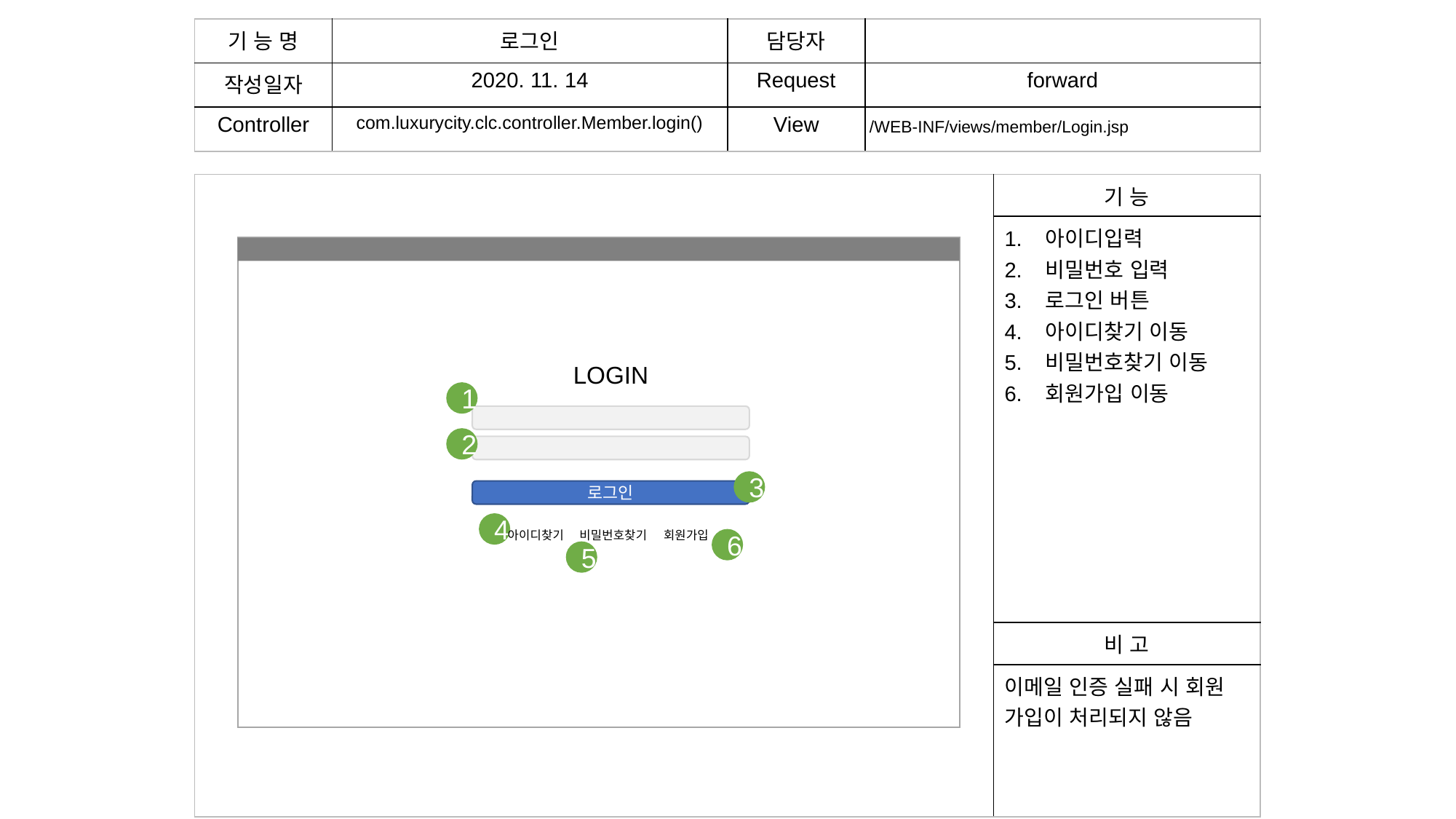

| 기 능 명 | 로그인 | 담당자 |  |
| --- | --- | --- | --- |
| 작성일자 | 2020. 11. 14 | Request | forward |
| Controller | com.luxurycity.clc.controller.Member.login() | View |  |
/WEB-INF/views/member/Login.jsp
|  | 기 능 |
| --- | --- |
|  | 아이디입력 비밀번호 입력 로그인 버튼 아이디찾기 이동 비밀번호찾기 이동 회원가입 이동 |
|  | 비 고 |
|  | 이메일 인증 실패 시 회원 가입이 처리되지 않음 |

LOGIN
1

2

3
로그인
4
아이디찾기
비밀번호찾기
회원가입
6
5